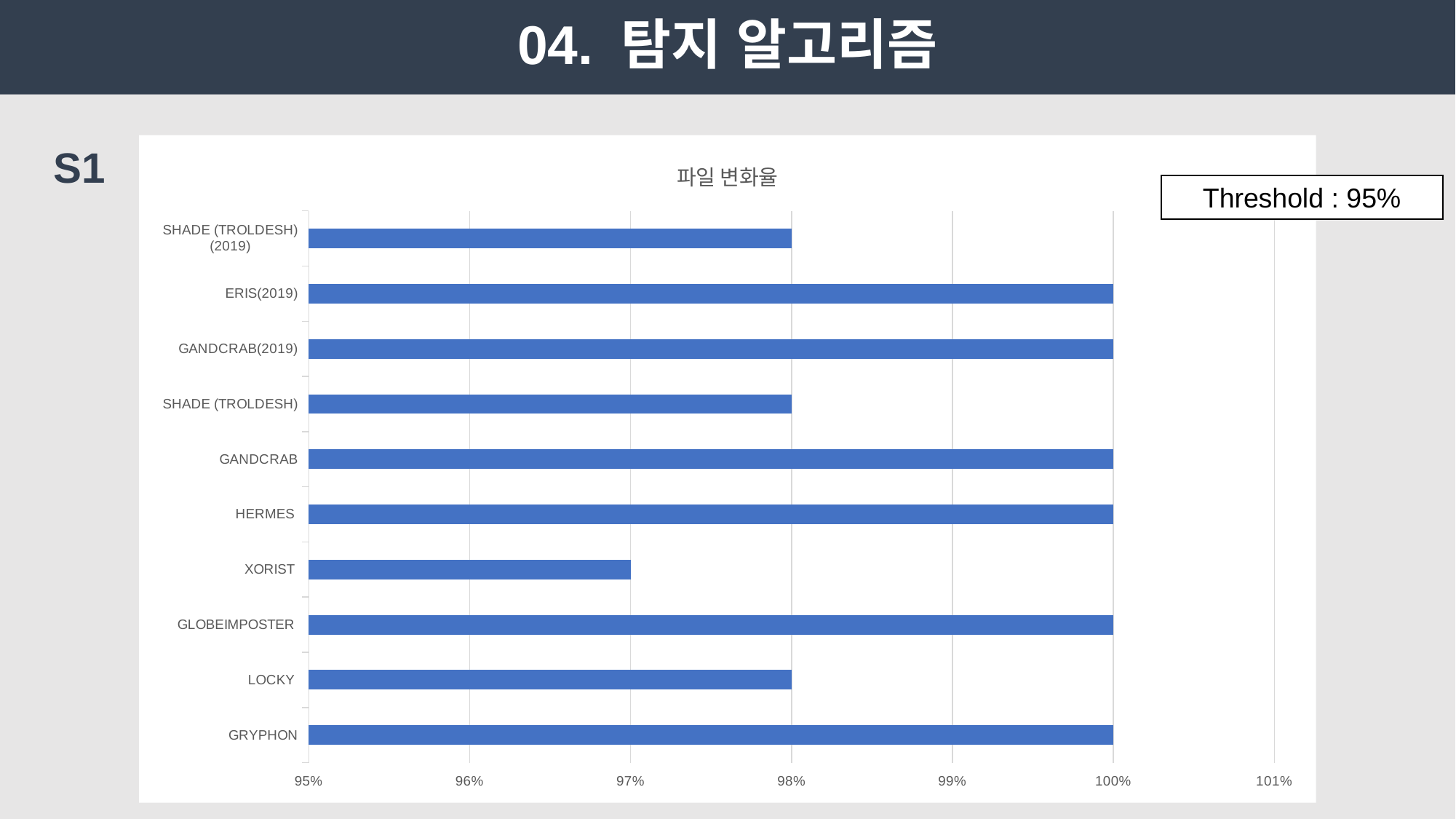

# 04. 탐지 알고리즘
S1

### Chart:

| Category | 파일 변화율 |
|---|---|
| GRYPHON | 1.0 |
| LOCKY  | 0.98 |
| GLOBEIMPOSTER  | 1.0 |
| XORIST  | 0.97 |
| HERMES  | 1.0 |
| GANDCRAB | 1.0 |
| SHADE (TROLDESH) | 0.98 |
| GANDCRAB(2019) | 1.0 |
| ERIS(2019) | 1.0 |
| SHADE (TROLDESH) (2019) | 0.98 |
Threshold : 95%